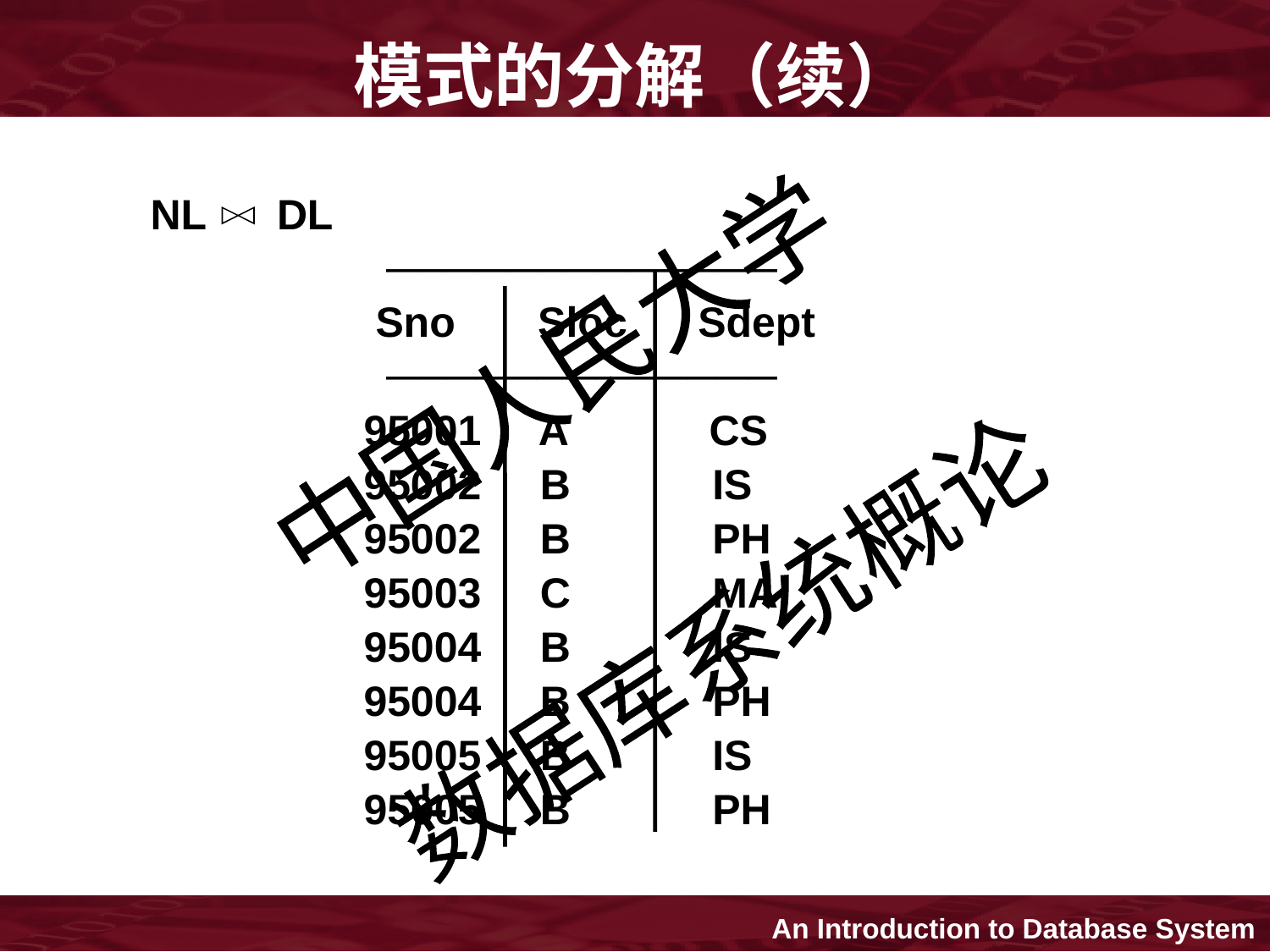

# 模式的分解（续）
NL      DL
                    ─────────────
                   Sno       Sloc      Sdept
                    ─────────────
                  95001     A            CS
                  95002     B            IS
                  95002     B            PH
                  95003     C            MA
                  95004     B            IS
                  95004     B            PH
                  95005     B            IS
                  95005     B            PH